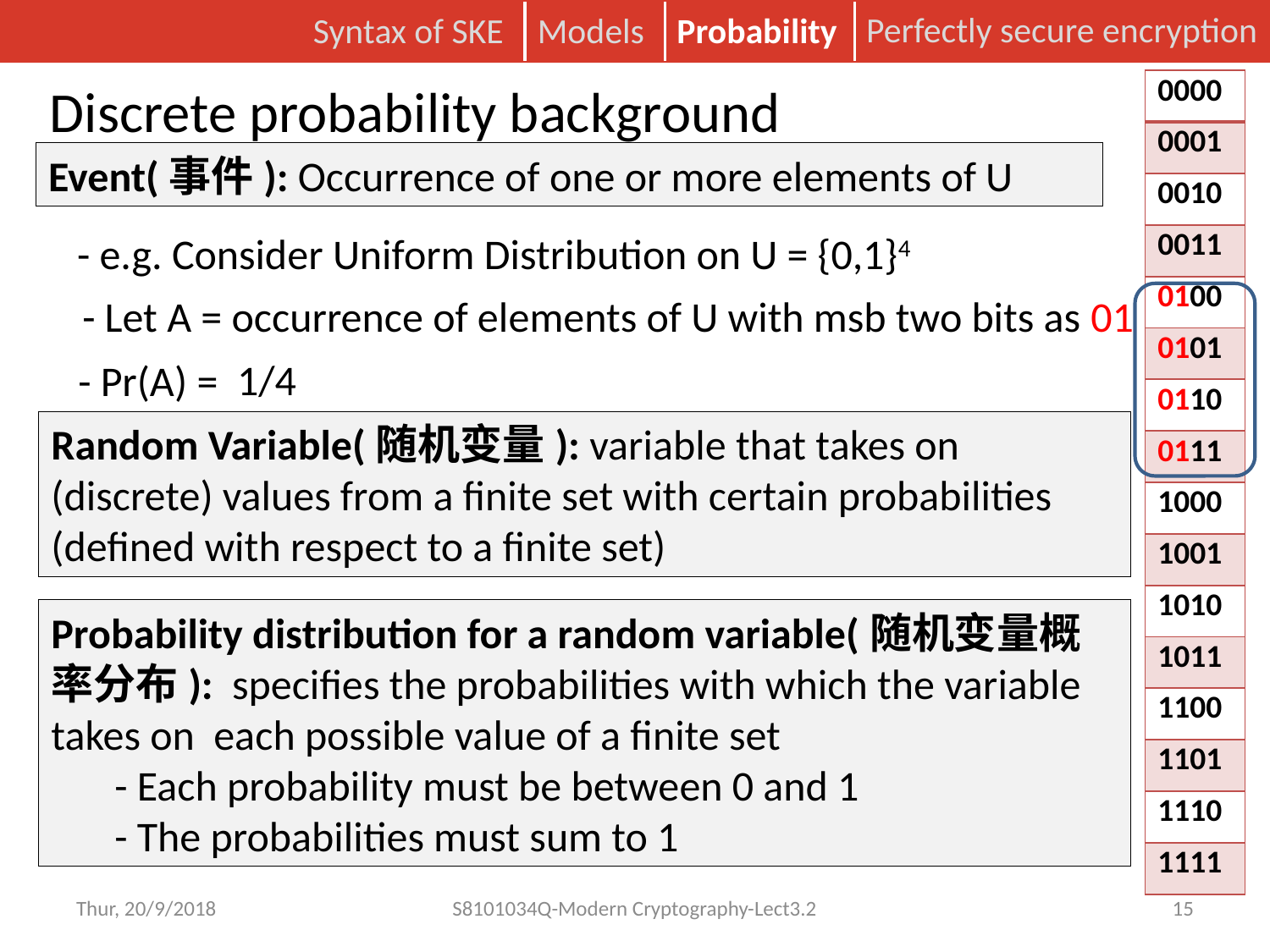

Perfectly secure encryption
Models
Probability
Syntax of SKE
Discrete probability background
| 0000 |
| --- |
| 0001 |
| 0010 |
| 0011 |
| 0100 |
| 0101 |
| 0110 |
| 0111 |
| 1000 |
| 1001 |
| 1010 |
| 1011 |
| 1100 |
| 1101 |
| 1110 |
| 1111 |
Event(事件): Occurrence of one or more elements of U
 - e.g. Consider Uniform Distribution on U = {0,1}4
- Let A = occurrence of elements of U with msb two bits as 01

1/4
- Pr(A) =
Random Variable(随机变量): variable that takes on (discrete) values from a finite set with certain probabilities (defined with respect to a finite set)
Probability distribution for a random variable(随机变量概率分布):  specifies the probabilities with which the variable takes on  each possible value of a finite set
- Each probability must be between 0 and 1
- The probabilities must sum to 1
Thur, 20/9/2018
S8101034Q-Modern Cryptography-Lect3.2
15